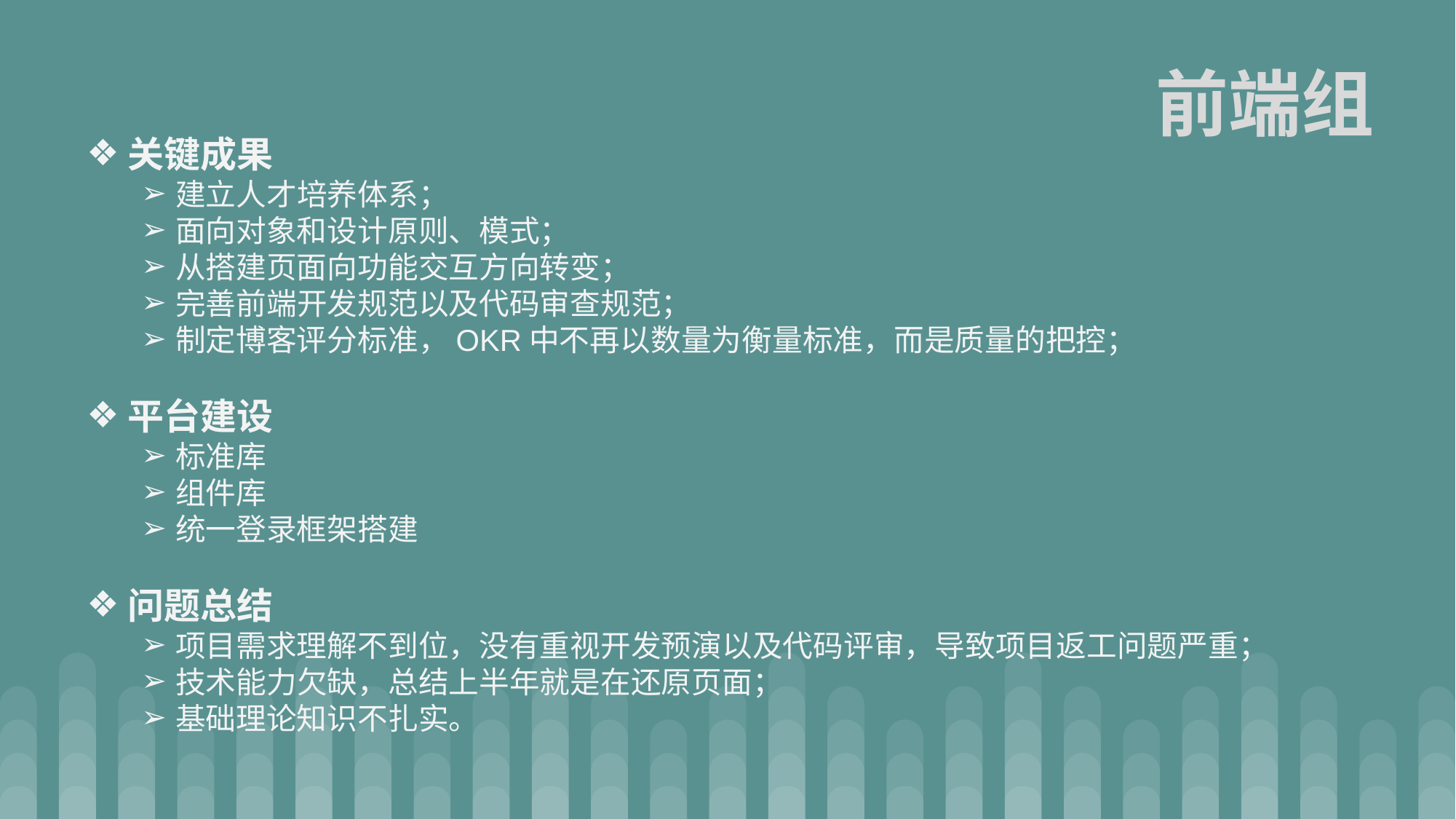

前端组
关键成果
建立人才培养体系；
面向对象和设计原则、模式；
从搭建页面向功能交互方向转变；
完善前端开发规范以及代码审查规范；
制定博客评分标准，OKR中不再以数量为衡量标准，而是质量的把控；

平台建设
标准库
组件库
统一登录框架搭建

问题总结
项目需求理解不到位，没有重视开发预演以及代码评审，导致项目返工问题严重；
技术能力欠缺，总结上半年就是在还原页面；
基础理论知识不扎实。